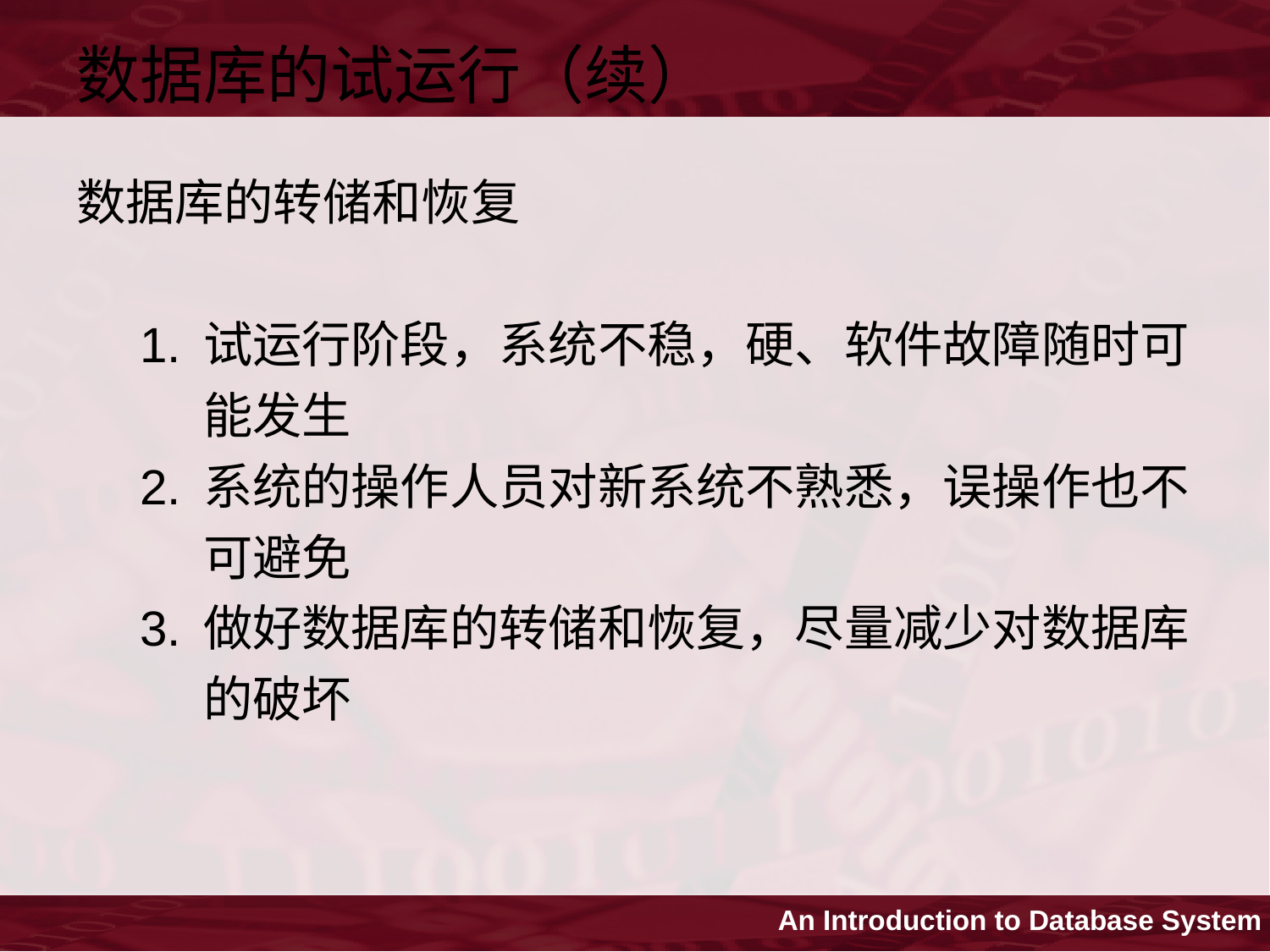

数据库的试运行（续）
数据库的转储和恢复

试运行阶段，系统不稳，硬、软件故障随时可能发生
系统的操作人员对新系统不熟悉，误操作也不可避免
做好数据库的转储和恢复，尽量减少对数据库的破坏